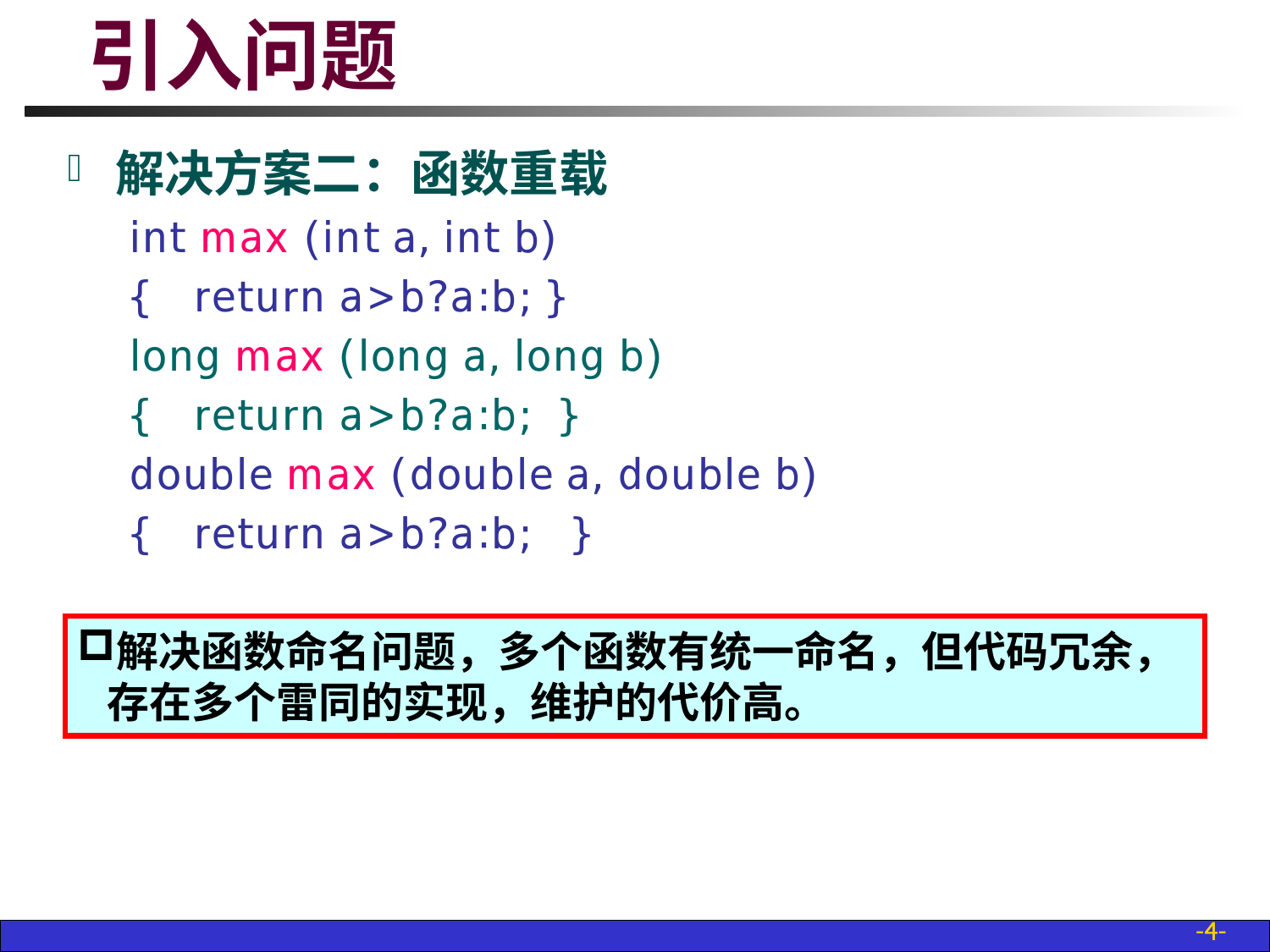

# 引入问题
解决方案二：函数重载
int max (int a, int b)
{   return a>b?a:b; }
long max (long a, long b)
{   return a>b?a:b;  }
double max (double a, double b)
{   return a>b?a:b;   }
解决函数命名问题，多个函数有统一命名，但代码冗余，
  存在多个雷同的实现，维护的代价高。
-4-